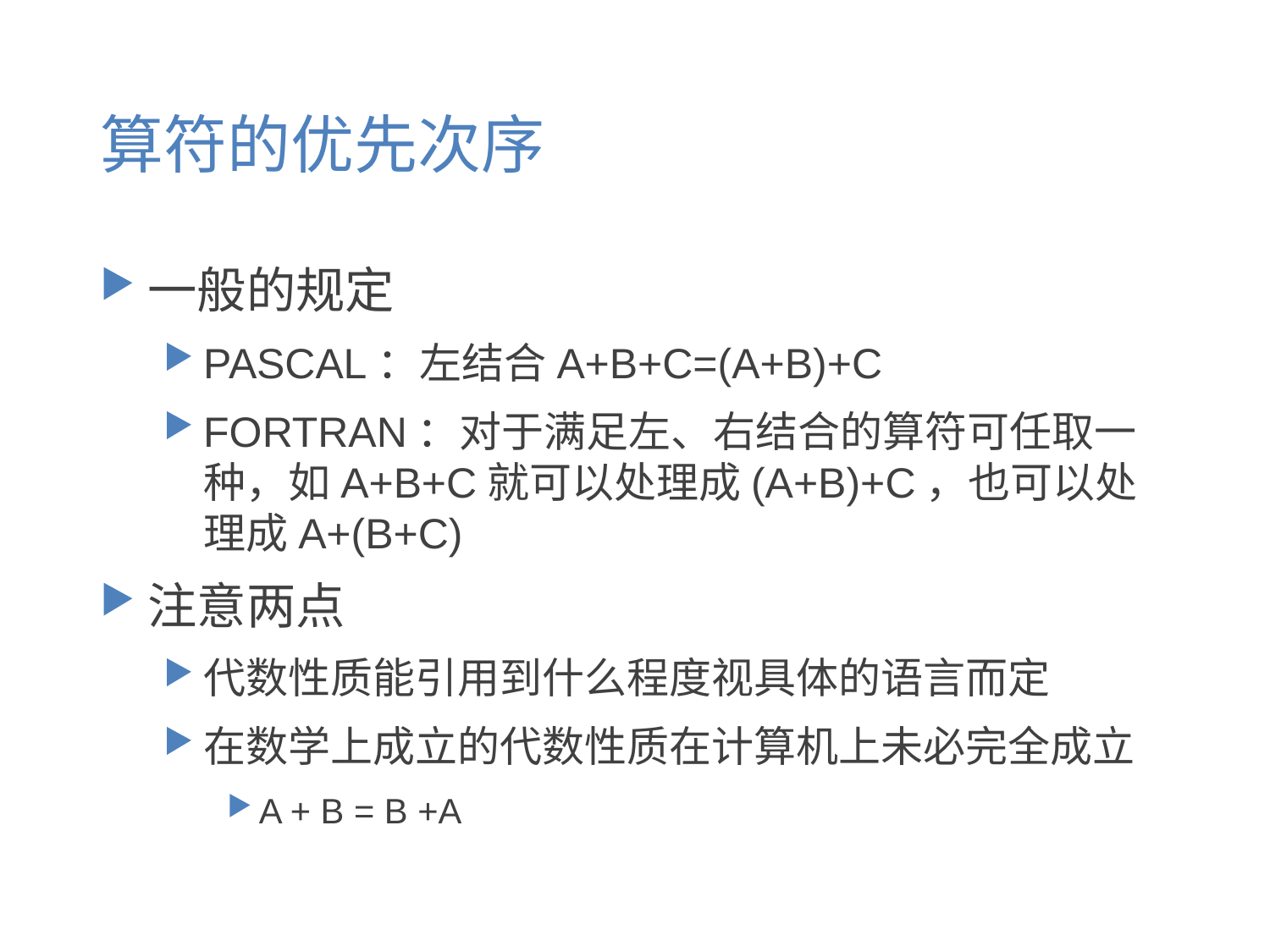

# 算符的优先次序
一般的规定
PASCAL：左结合A+B+C=(A+B)+C
FORTRAN：对于满足左、右结合的算符可任取一种，如A+B+C就可以处理成(A+B)+C，也可以处理成A+(B+C)
注意两点
代数性质能引用到什么程度视具体的语言而定
在数学上成立的代数性质在计算机上未必完全成立
A + B = B +A